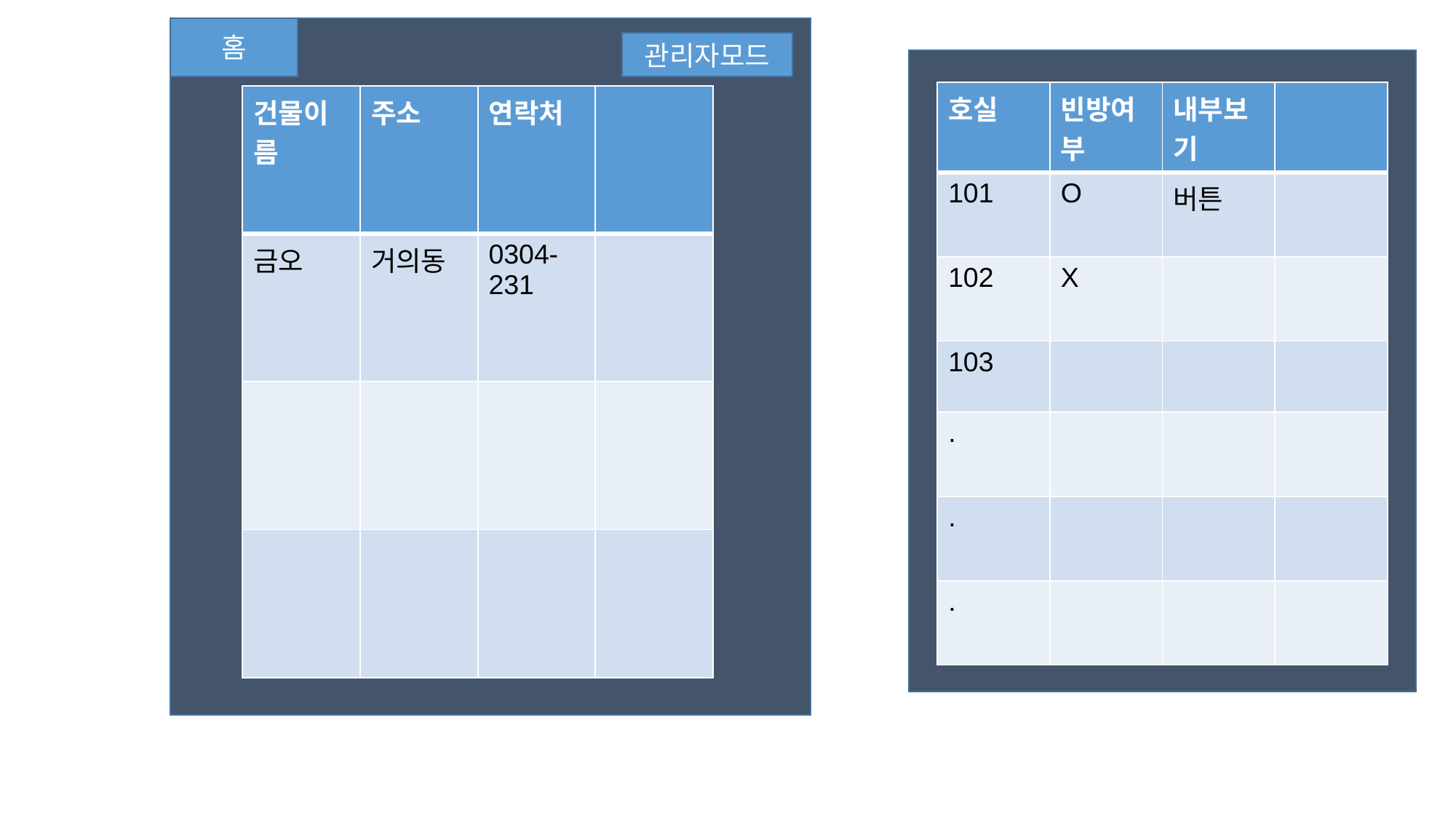

홈
관리자모드

| 호실 | 빈방여부 | 내부보기 |  |
| --- | --- | --- | --- |
| 101 | O | 버튼 |  |
| 102 | X |  |  |
| 103 |  |  |  |
| . |  |  |  |
| . |  |  |  |
| . |  |  |  |
| 건물이름 | 주소 | 연락처 |  |
| --- | --- | --- | --- |
| 금오 | 거의동 | 0304-231 |  |
|  |  |  |  |
|  |  |  |  |